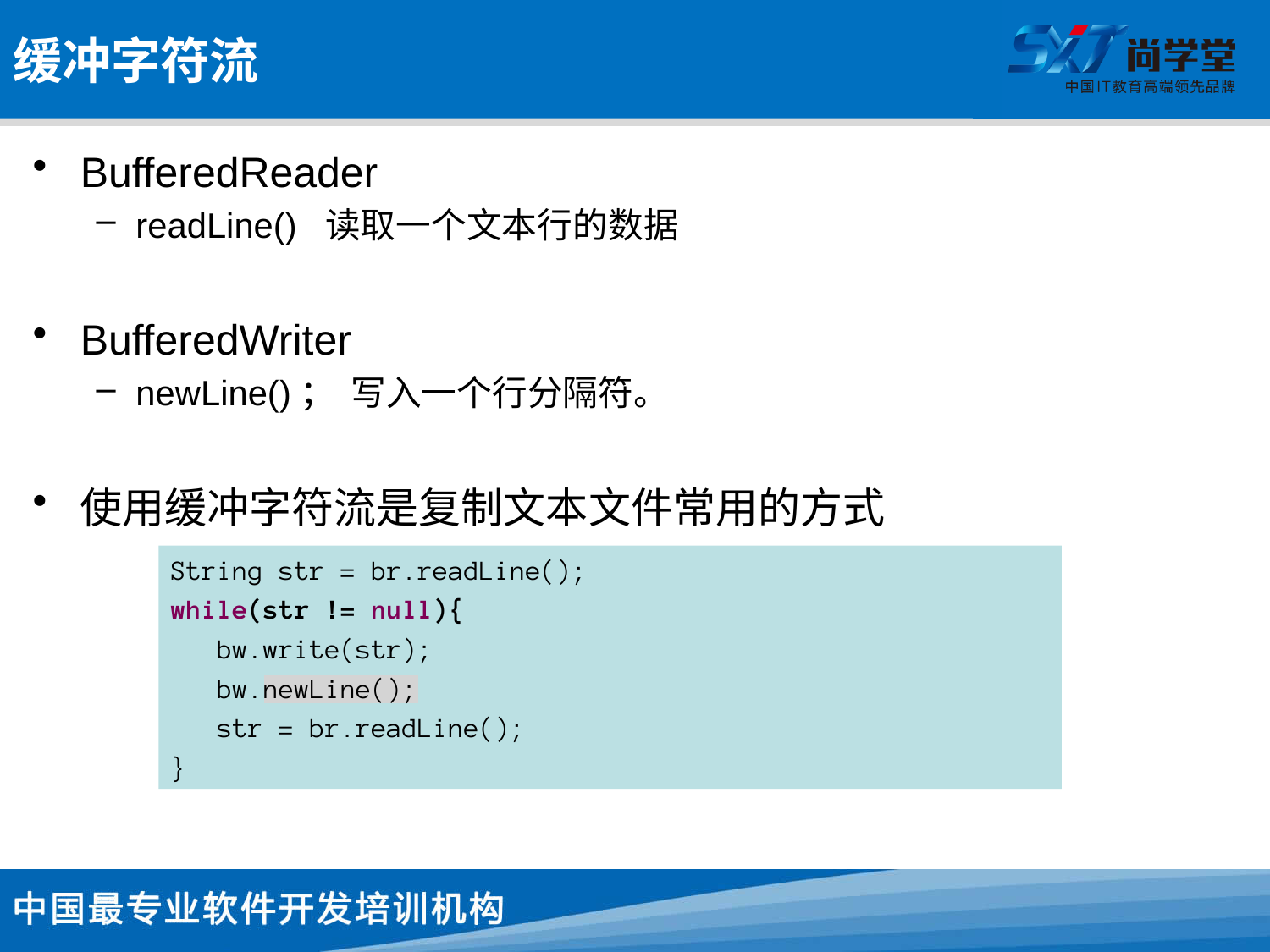

# 缓冲字符流
BufferedReader
readLine()  读取一个文本行的数据

BufferedWriter
newLine()；  写入一个行分隔符。

使用缓冲字符流是复制文本文件常用的方式

String str = br.readLine();
while(str != null){
   bw.write(str);
   bw.newLine();
   str = br.readLine();
}